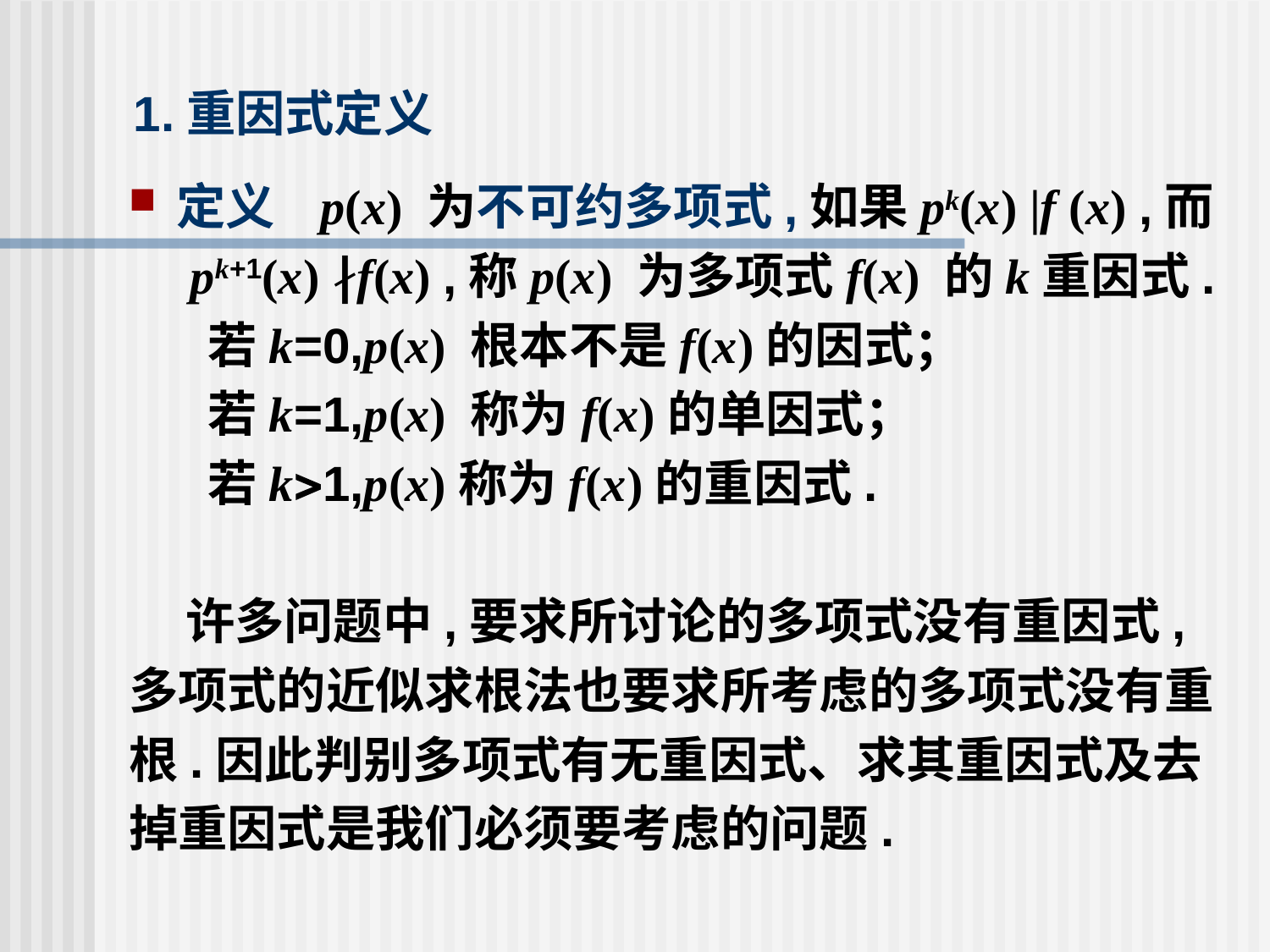

# 1.重因式定义
定义   p(x) 为不可约多项式,如果pk(x) |f (x) ,而
     pk+1(x) ∤f(x) ,称p(x) 为多项式f(x) 的k重因式.
      若k=0,p(x) 根本不是f(x)的因式；
      若k=1,p(x) 称为f(x)的单因式；
      若k>1,p(x)称为f(x)的重因式.

    许多问题中,要求所讨论的多项式没有重因式,
多项式的近似求根法也要求所考虑的多项式没有重
根.因此判别多项式有无重因式、求其重因式及去
掉重因式是我们必须要考虑的问题.